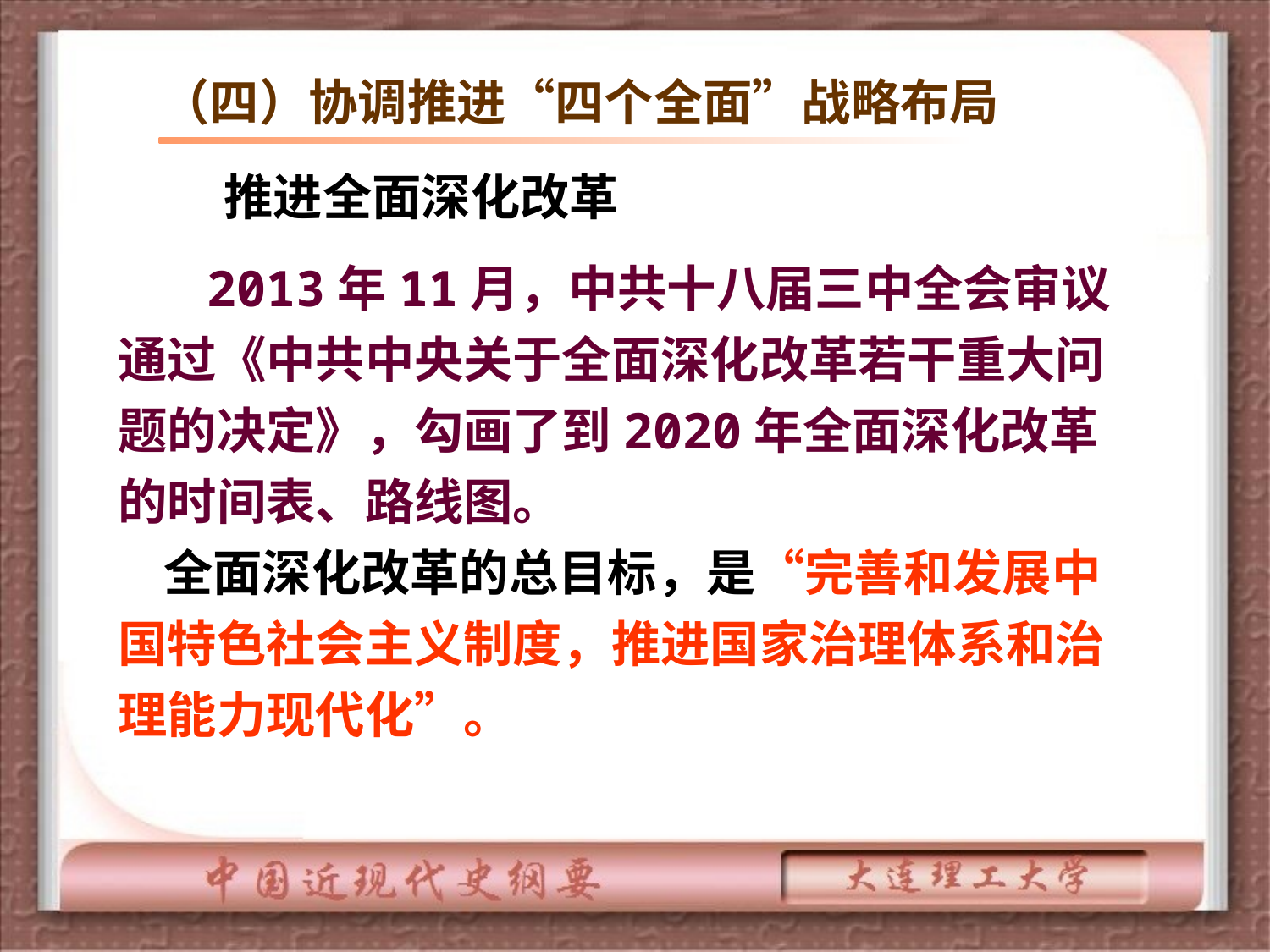

（四）协调推进“四个全面”战略布局

推进全面深化改革
   2013年11月，中共十八届三中全会审议通过《中共中央关于全面深化改革若干重大问题的决定》，勾画了到2020年全面深化改革的时间表、路线图。
   全面深化改革的总目标，是“完善和发展中国特色社会主义制度，推进国家治理体系和治理能力现代化”。